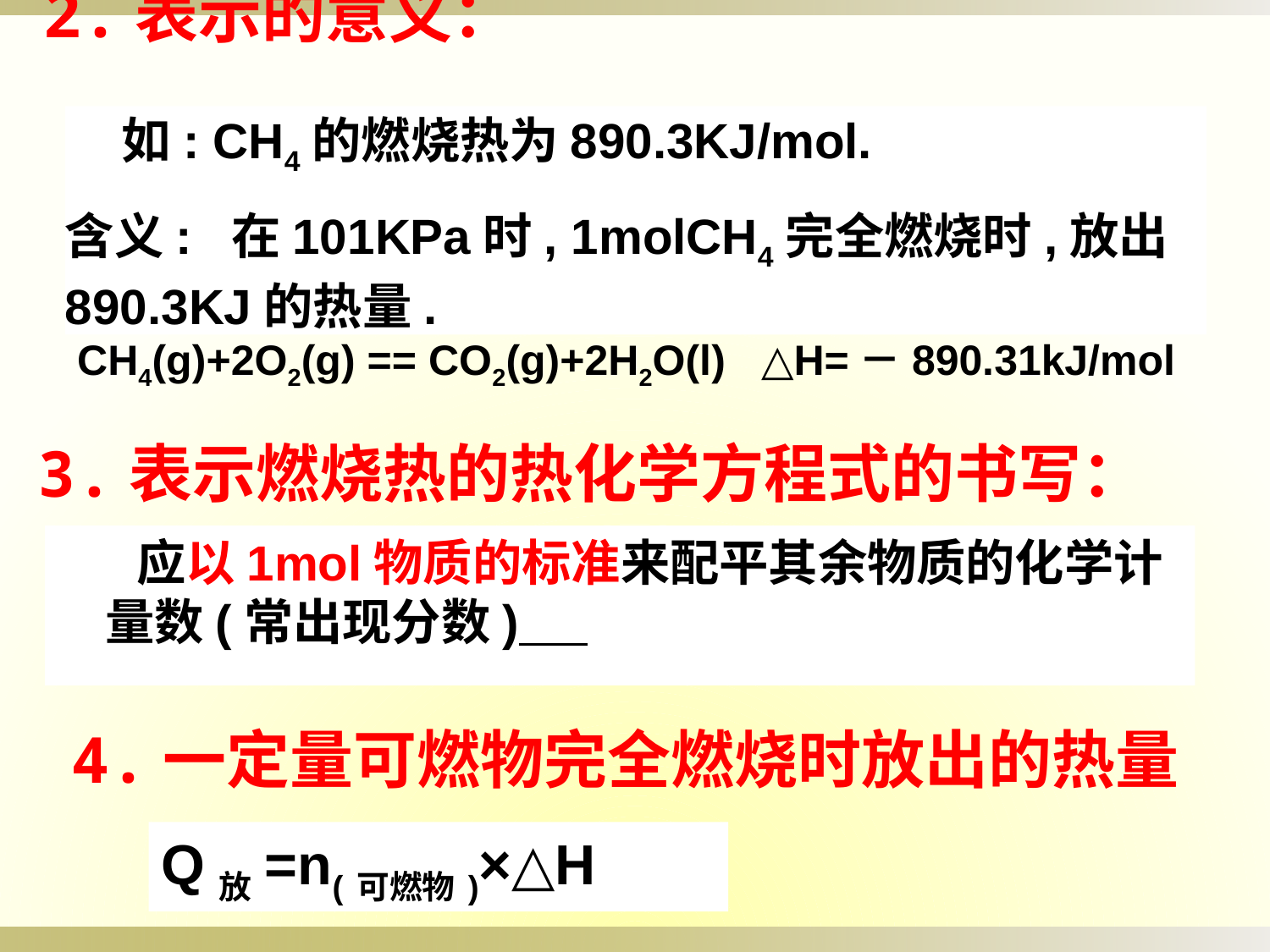

2.表示的意义：
    如: CH4的燃烧热为890.3KJ/mol.
含义:  在101KPa时, 1molCH4完全燃烧时,放出890.3KJ的热量.
CH4(g)+2O2(g) == CO2(g)+2H2O(l)   △H=－890.31kJ/mol
3.表示燃烧热的热化学方程式的书写：
      应以1mol物质的标准来配平其余物质的化学计量数(常出现分数)
4.一定量可燃物完全燃烧时放出的热量
Q放=n(可燃物)×△H